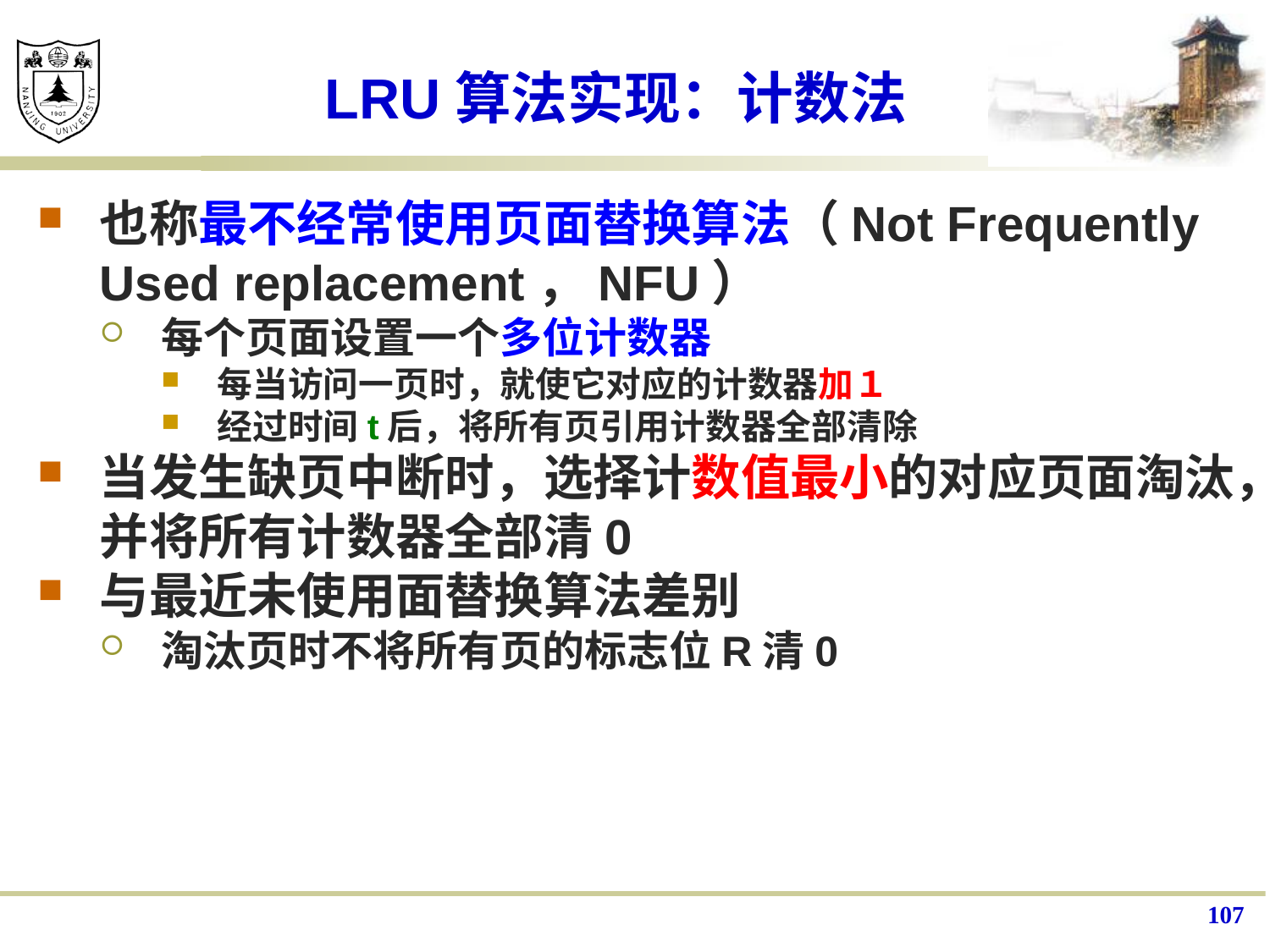

# LRU算法实现：计数法
也称最不经常使用页面替换算法（Not Frequently Used replacement，NFU）
每个页面设置一个多位计数器
每当访问一页时，就使它对应的计数器加１
经过时间t后，将所有页引用计数器全部清除
当发生缺页中断时，选择计数值最小的对应页面淘汰，并将所有计数器全部清0
与最近未使用面替换算法差别
淘汰页时不将所有页的标志位R清0

107